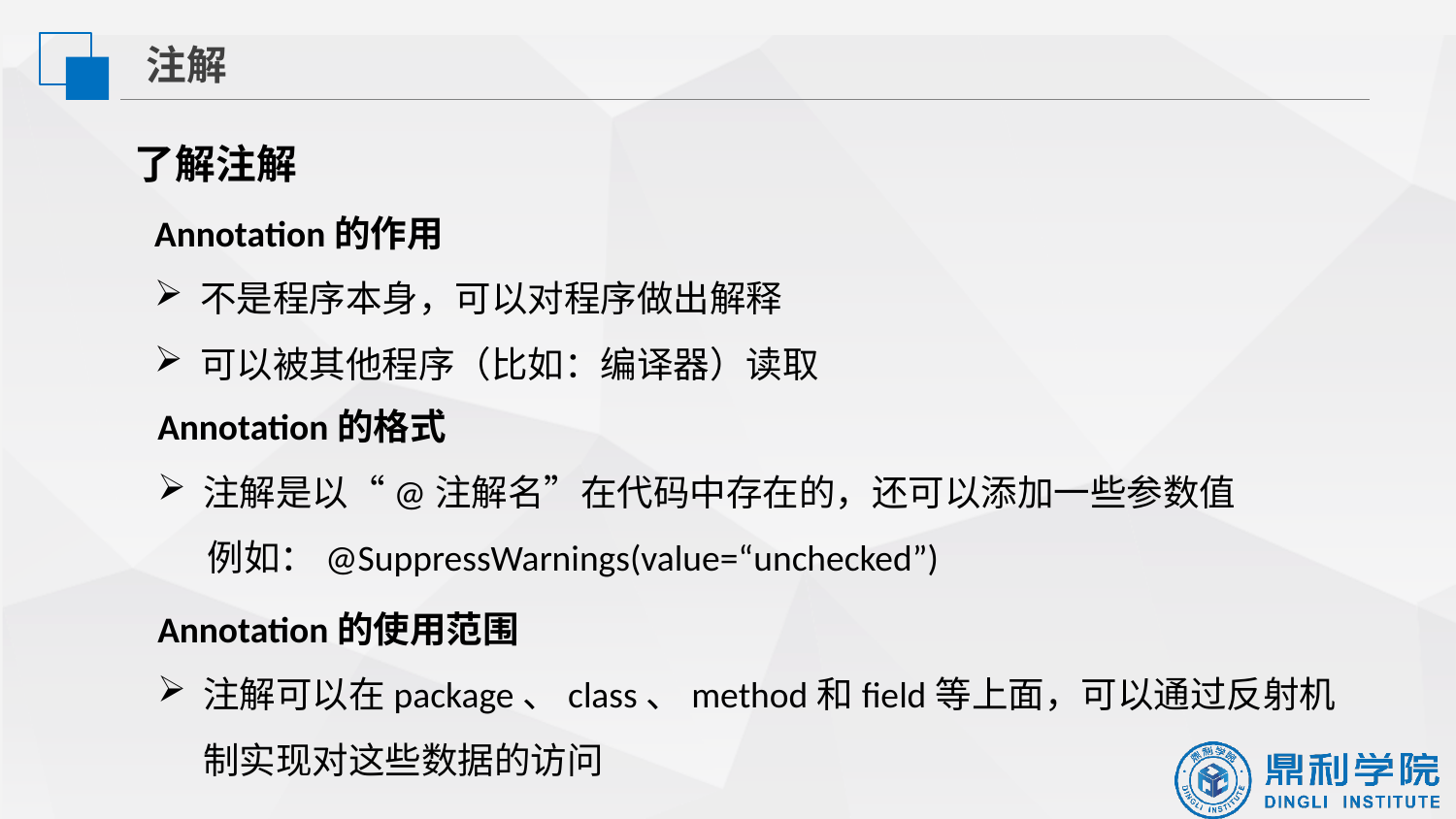

注解
了解注解
Annotation的作用
不是程序本身，可以对程序做出解释
可以被其他程序（比如：编译器）读取
Annotation的格式
注解是以“@注解名”在代码中存在的，还可以添加一些参数值
     例如：@SuppressWarnings(value=“unchecked”)
Annotation的使用范围
注解可以在package、class、method和field等上面，可以通过反射机制实现对这些数据的访问